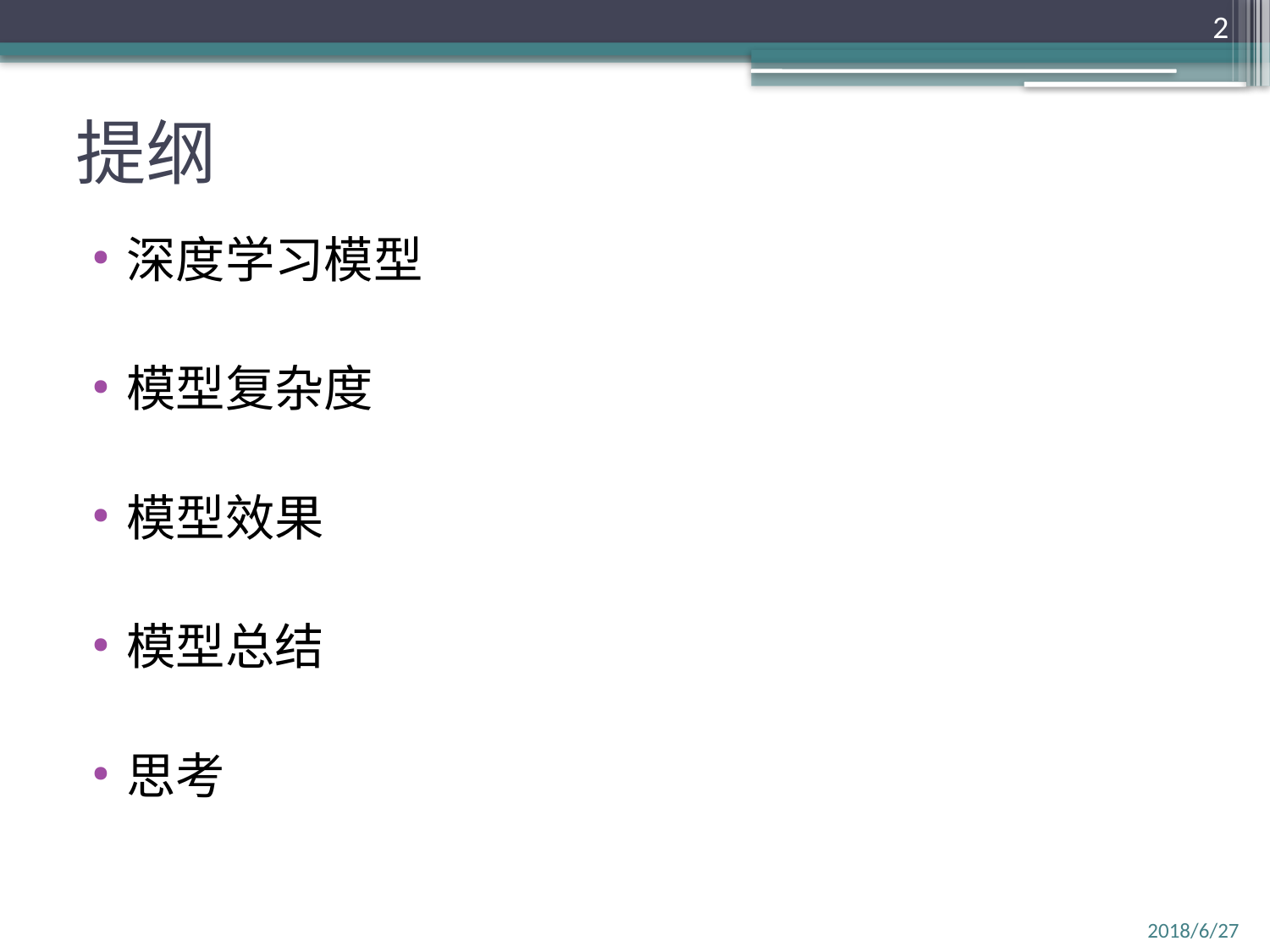

2
# 提纲
深度学习模型

模型复杂度

模型效果

模型总结

思考

2018/6/27